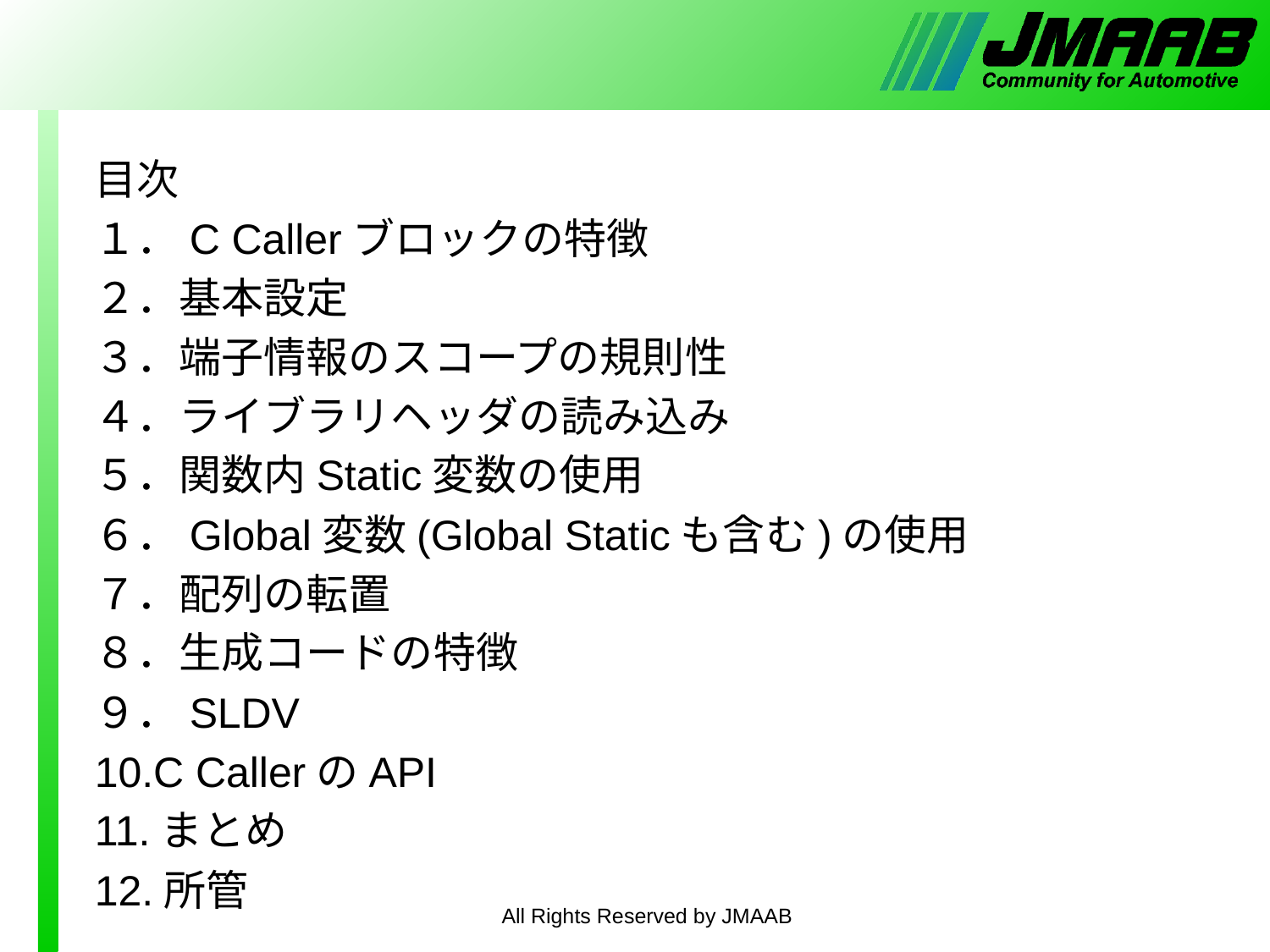

#
目次
１．C Callerブロックの特徴
２．基本設定
３．端子情報のスコープの規則性
４．ライブラリヘッダの読み込み
５．関数内Static変数の使用
６．Global変数(Global Staticも含む)の使用
７．配列の転置
８．生成コードの特徴
９．SLDV
10.C CallerのAPI
11.まとめ
12.所管